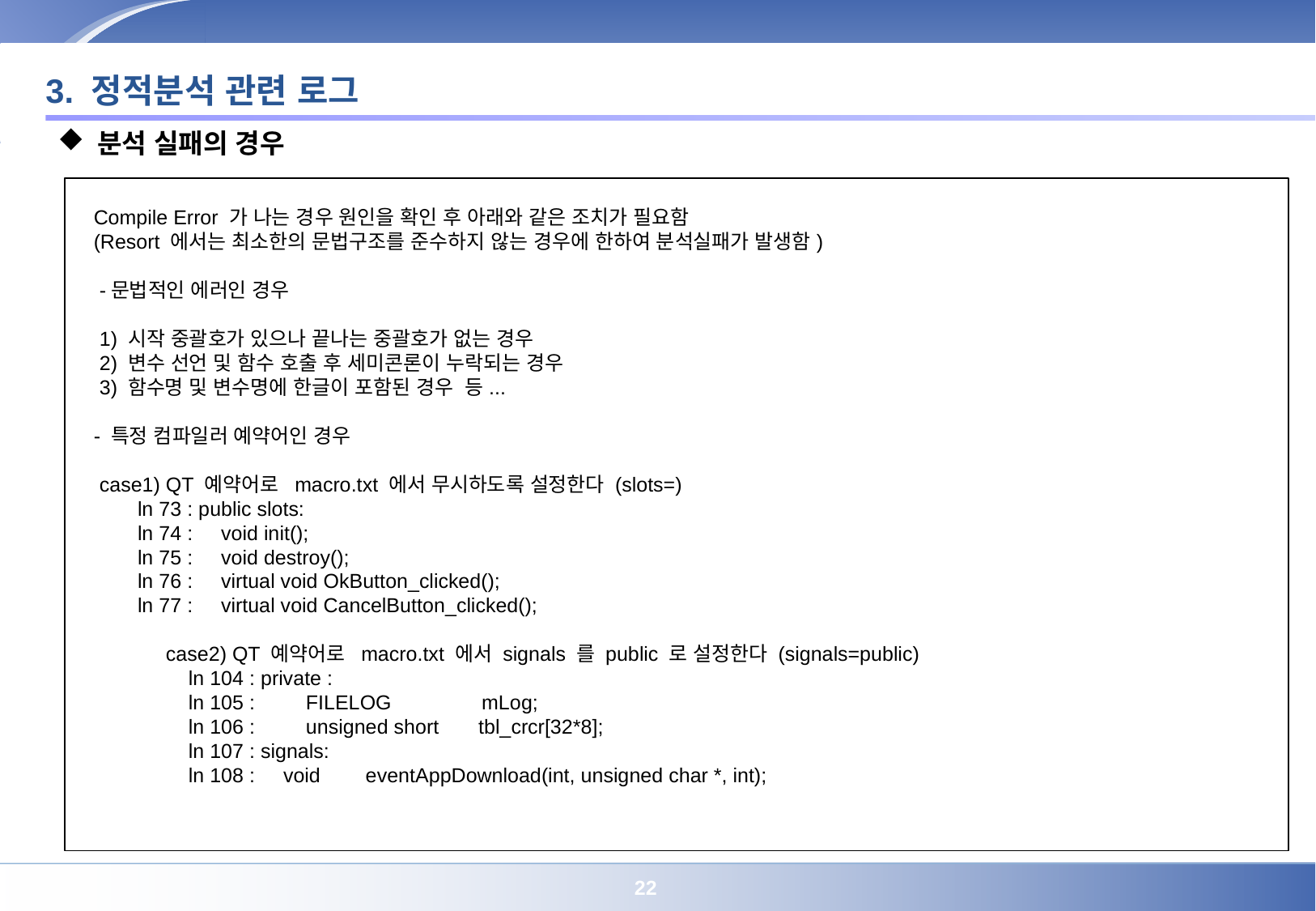

# 3. 정적분석 관련 로그
 분석 실패의 경우

   Compile Error 가 나는 경우 원인을 확인 후 아래와 같은 조치가 필요함
   (Resort 에서는 최소한의 문법구조를 준수하지 않는 경우에 한하여 분석실패가 발생함)

    -문법적인 에러인 경우

    1) 시작 중괄호가 있으나 끝나는 중괄호가 없는 경우
    2) 변수 선언 및 함수 호출 후 세미콘론이 누락되는 경우
    3) 함수명 및 변수명에 한글이 포함된 경우  등...

   - 특정 컴파일러 예약어인 경우

    case1) QT 예약어로  macro.txt 에서 무시하도록 설정한다 (slots=)
ln 73 : public slots:
ln 74 :     void init();
ln 75 :     void destroy();
ln 76 :     virtual void OkButton_clicked();
ln 77 :     virtual void CancelButton_clicked();

     case2) QT 예약어로  macro.txt 에서 signals 를 public 로 설정한다 (signals=public)
         ln 104 : private :
         ln 105 :         FILELOG                mLog;
         ln 106 :         unsigned short       tbl_crcr[32*8];
         ln 107 : signals:
         ln 108 :     void        eventAppDownload(int, unsigned char *, int);
 설치 파일 정보
Ο제품 구성 및 설치 환경
22